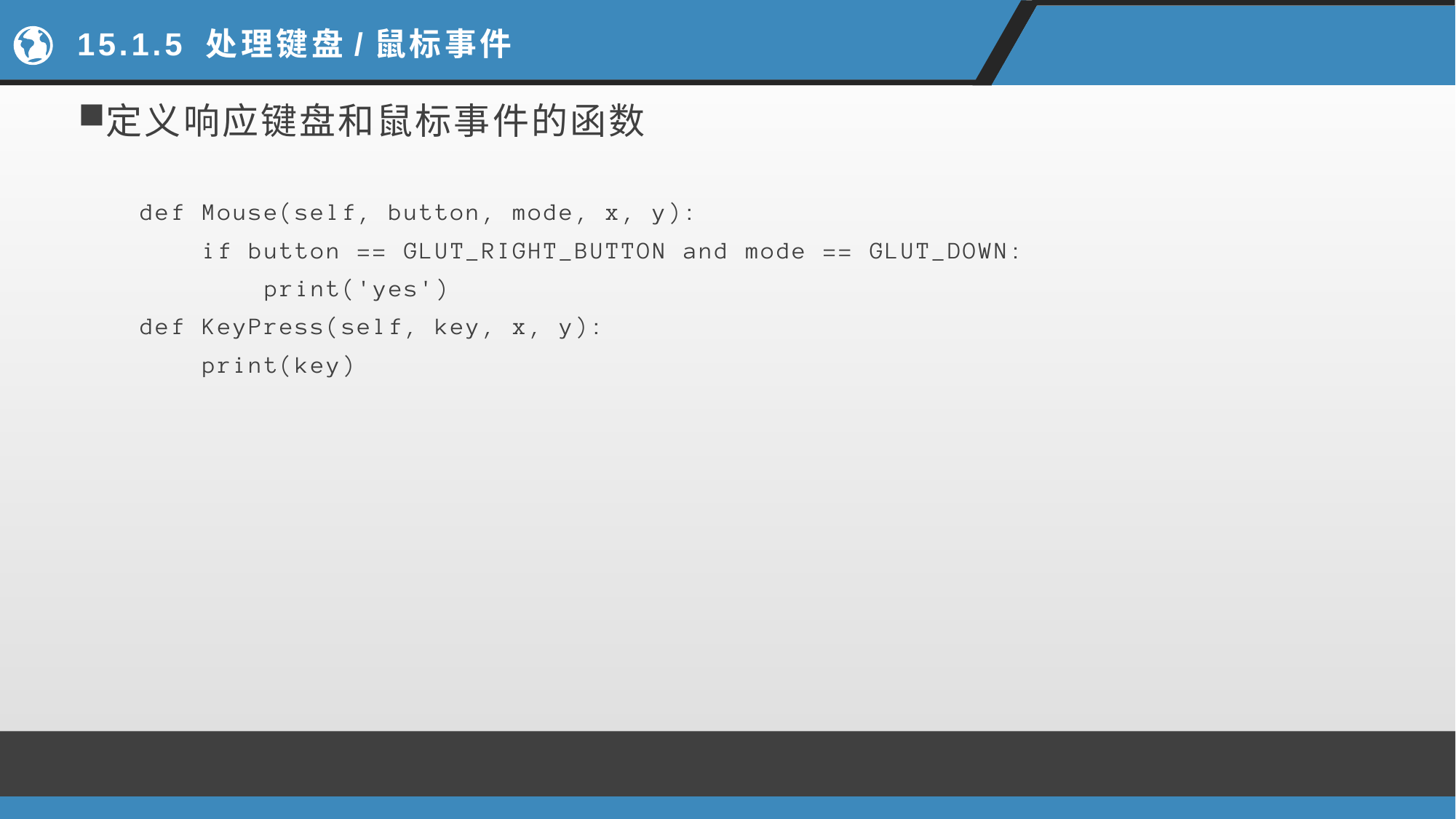

# 15.1.5 处理键盘/鼠标事件

定义响应键盘和鼠标事件的函数

    def Mouse(self, button, mode, x, y):
        if button == GLUT_RIGHT_BUTTON and mode == GLUT_DOWN:
            print('yes')
    def KeyPress(self, key, x, y):
        print(key)